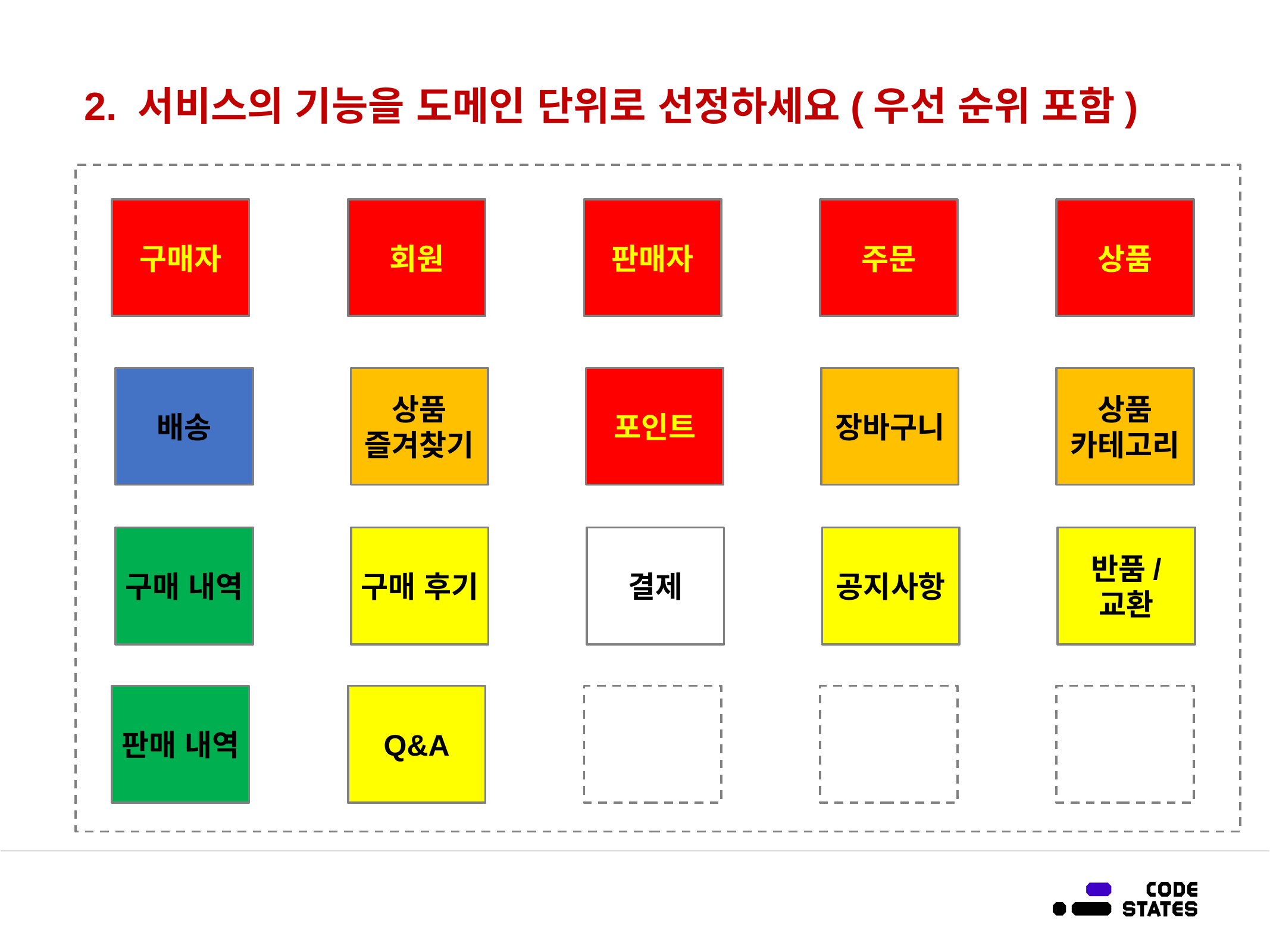

# 2. 서비스의 기능을 도메인 단위로 선정하세요(우선 순위 포함)

구매자
회원
판매자
주문
상품
배송
상품 즐겨찾기
포인트
장바구니
상품
카테고리
구매 내역
구매 후기
결제
공지사항
반품/
교환
판매 내역
Q&A